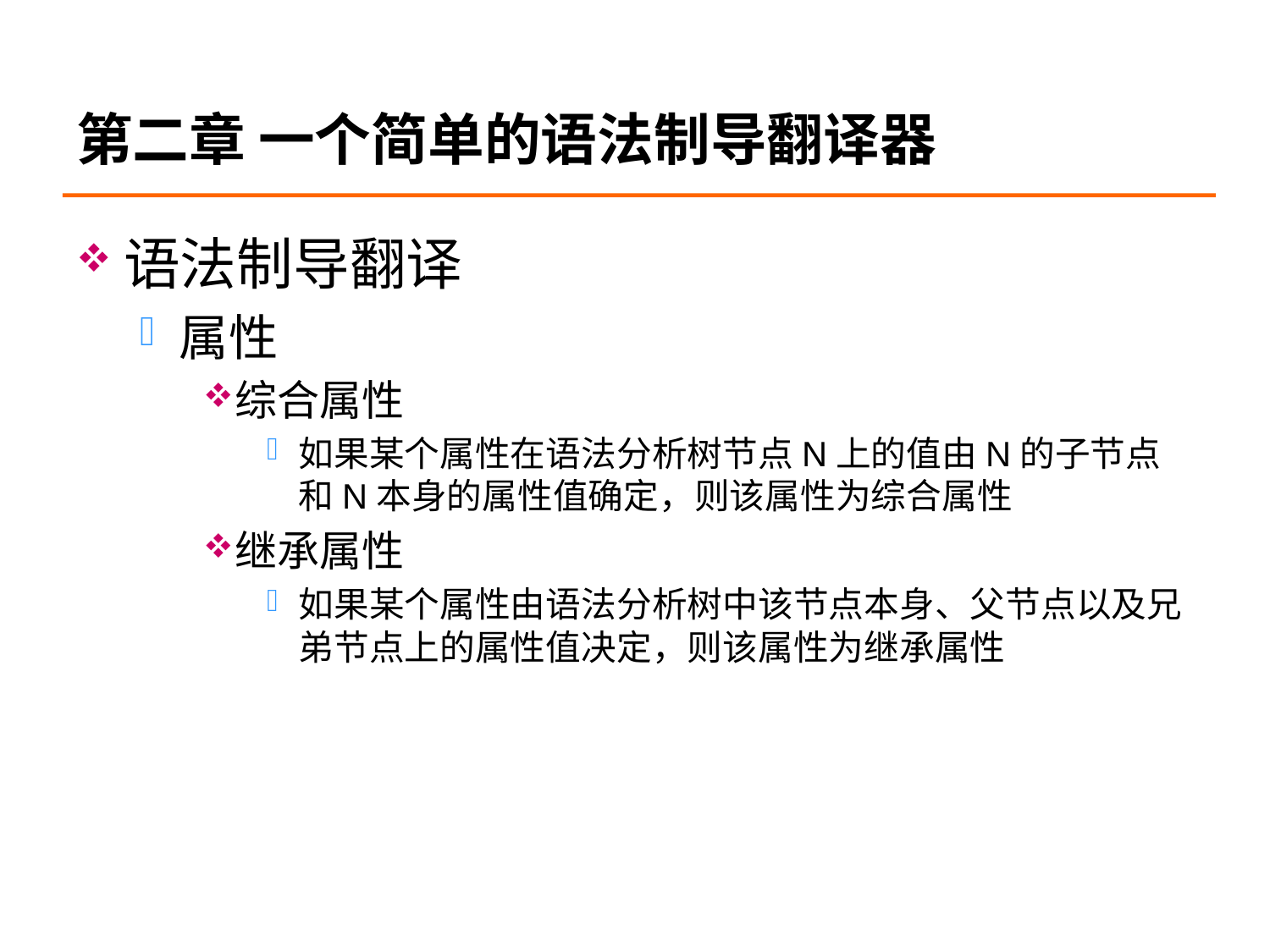

# 第二章 一个简单的语法制导翻译器
语法制导翻译
属性
综合属性
如果某个属性在语法分析树节点N上的值由N的子节点和N本身的属性值确定，则该属性为综合属性
继承属性
如果某个属性由语法分析树中该节点本身、父节点以及兄弟节点上的属性值决定，则该属性为继承属性